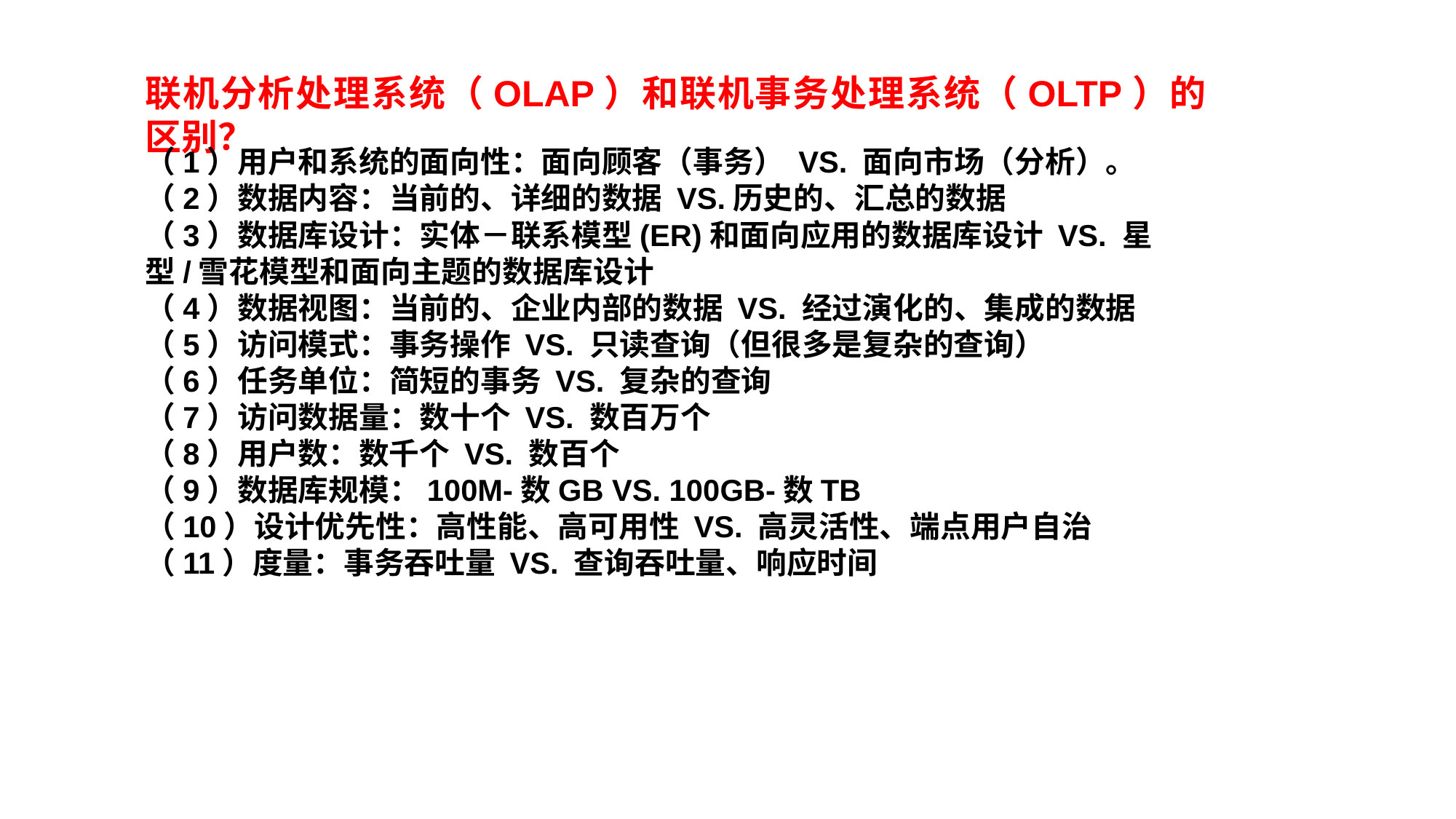

联机分析处理系统（OLAP）和联机事务处理系统（OLTP）的区别？
（1）用户和系统的面向性：面向顾客（事务） VS. 面向市场（分析）。
（2）数据内容：当前的、详细的数据 VS.历史的、汇总的数据
（3）数据库设计：实体－联系模型(ER)和面向应用的数据库设计 VS. 星型/雪花模型和面向主题的数据库设计
（4）数据视图：当前的、企业内部的数据 VS. 经过演化的、集成的数据
（5）访问模式：事务操作 VS. 只读查询（但很多是复杂的查询）
（6）任务单位：简短的事务 VS. 复杂的查询
（7）访问数据量：数十个 VS. 数百万个
（8）用户数：数千个 VS. 数百个
（9）数据库规模：100M-数GB VS. 100GB-数TB
（10）设计优先性：高性能、高可用性 VS. 高灵活性、端点用户自治
（11）度量：事务吞吐量 VS. 查询吞吐量、响应时间